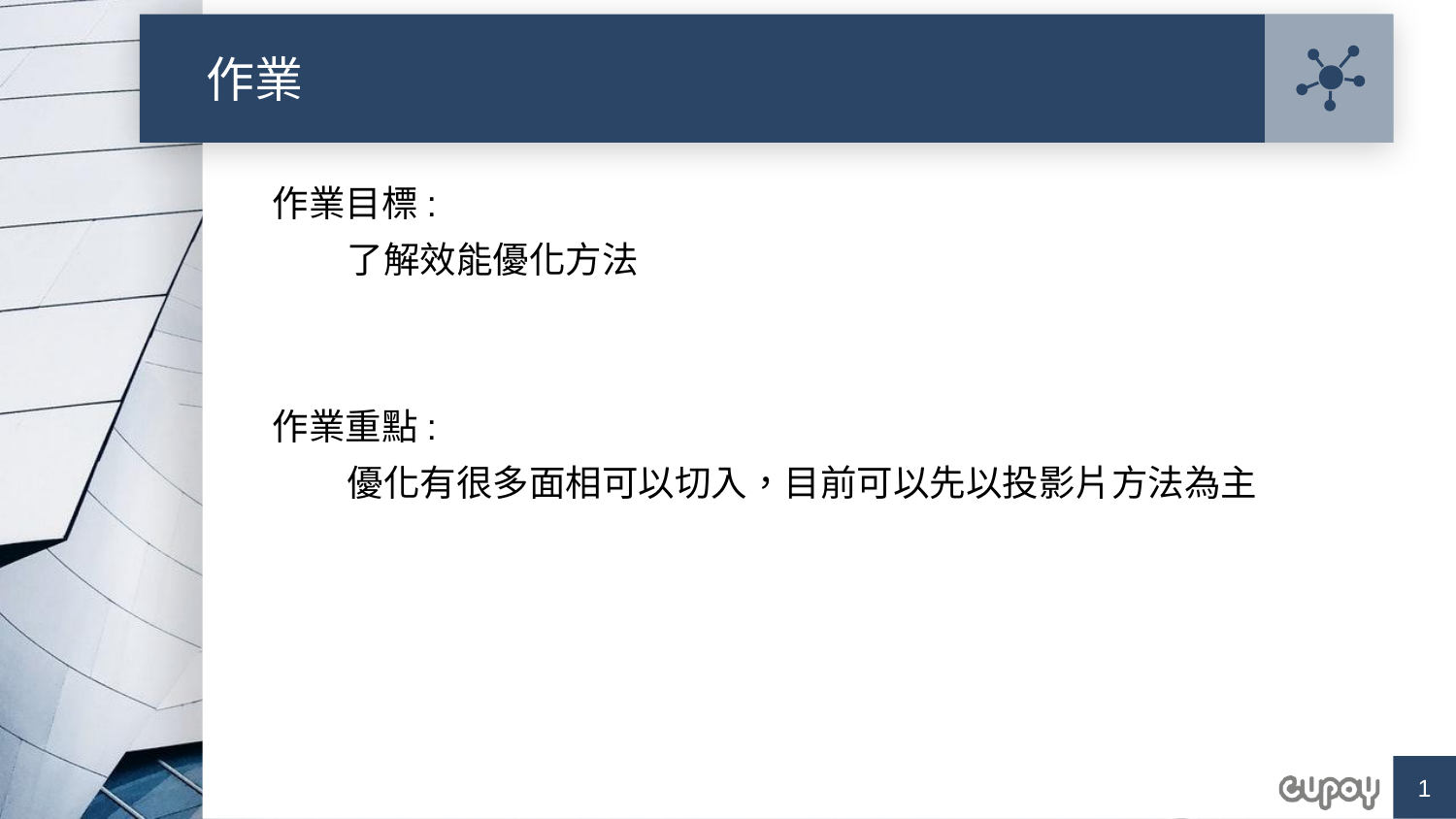

# 作業

作業目標:
        了解效能優化方法

作業重點:
        優化有很多面相可以切入，目前可以先以投影片方法為主

1